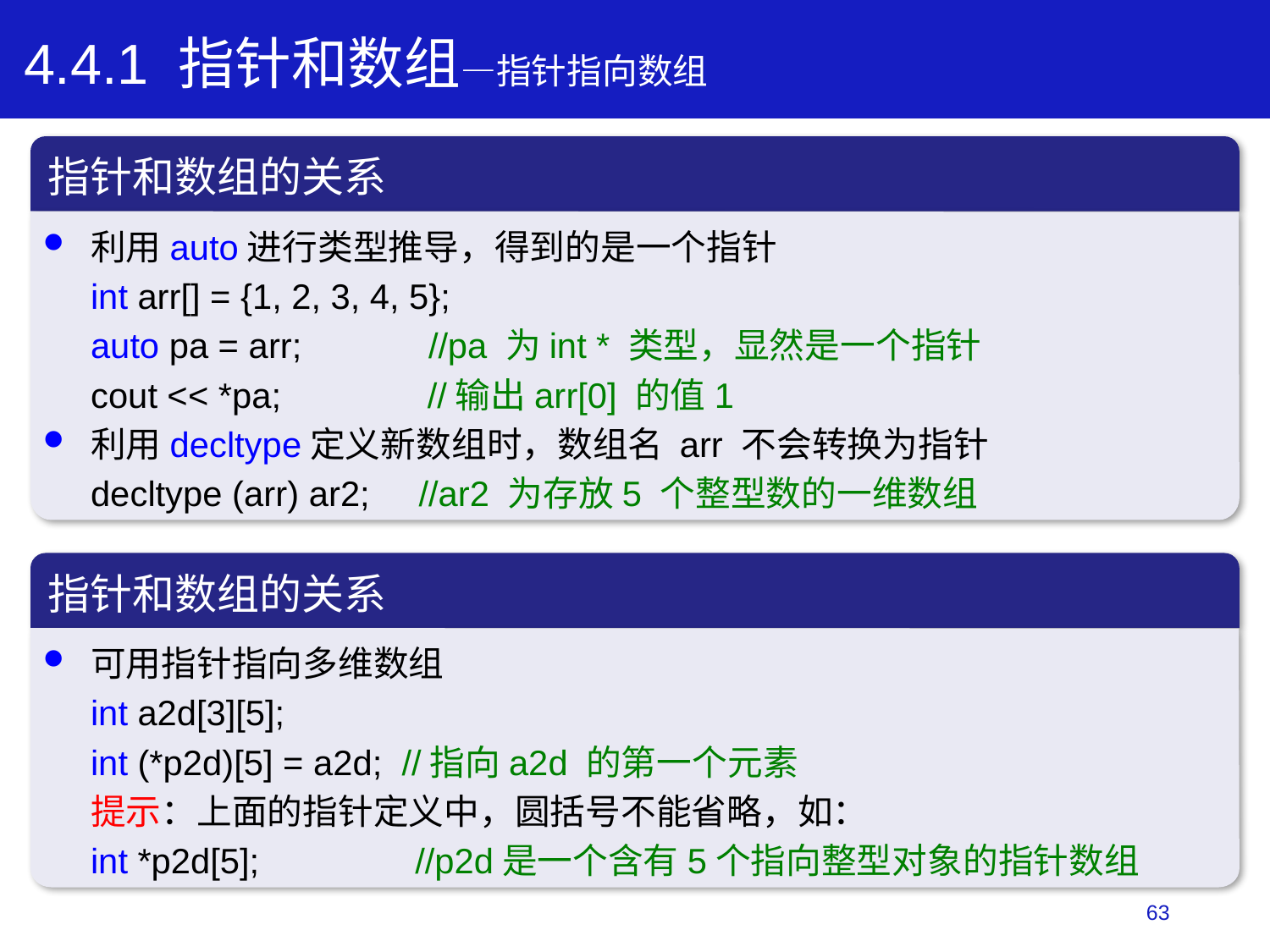

4.4.1 指针和数组—指针指向数组
指针和数组的关系
利用auto进行类型推导，得到的是一个指针
int arr[] = {1, 2, 3, 4, 5};
auto pa = arr;             //pa 为int * 类型，显然是一个指针
cout << *pa;               //输出arr[0] 的值1
利用decltype定义新数组时，数组名 arr 不会转换为指针
decltype (arr) ar2;     //ar2 为存放5 个整型数的一维数组
指针和数组的关系
可用指针指向多维数组
int a2d[3][5];
int (*p2d)[5] = a2d;  //指向a2d 的第一个元素
提示：上面的指针定义中，圆括号不能省略，如：
int *p2d[5];                //p2d是一个含有5个指向整型对象的指针数组
63